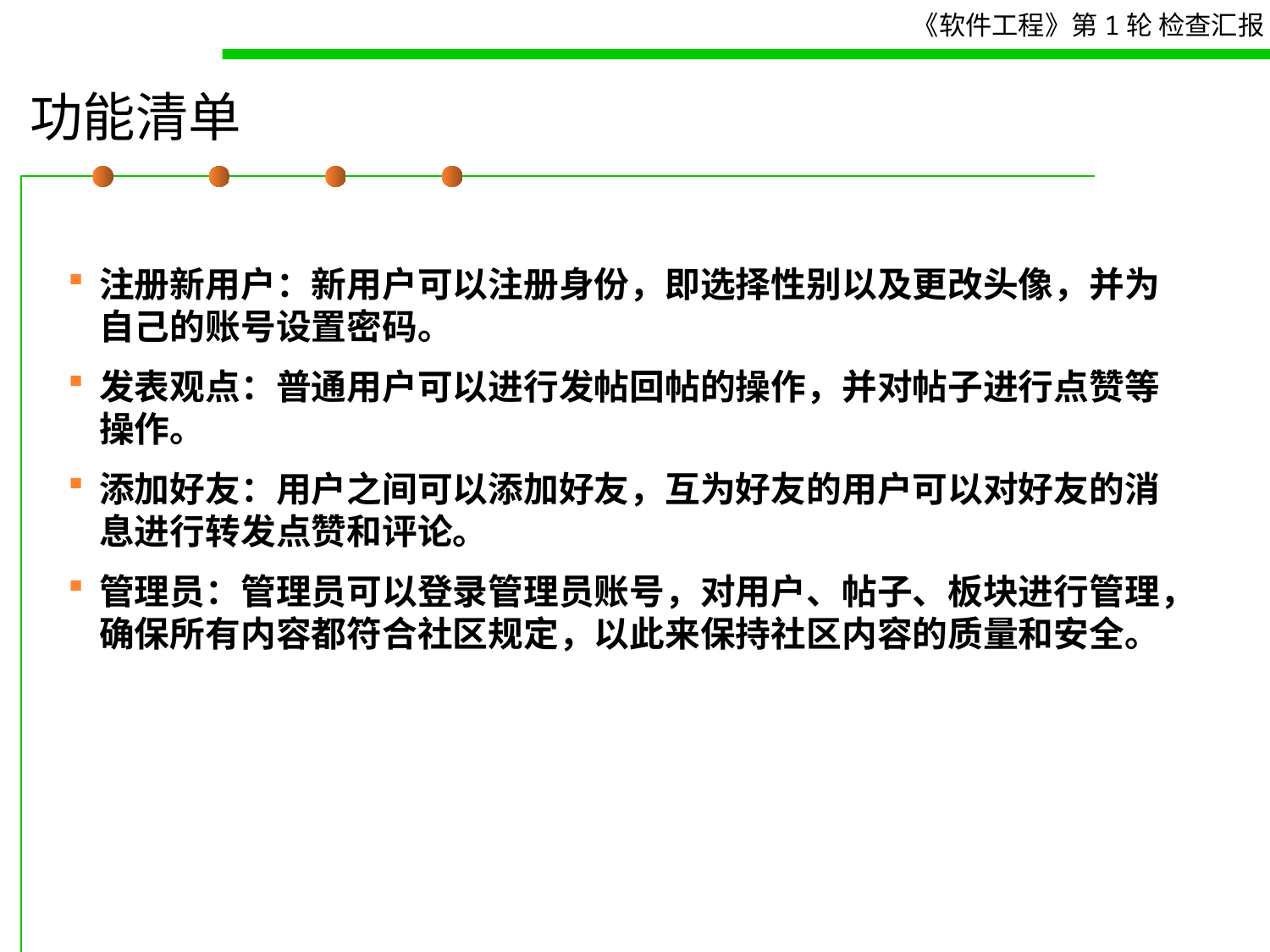

# 功能清单
注册新用户：新用户可以注册身份，即选择性别以及更改头像，并为自己的账号设置密码。
发表观点：普通用户可以进行发帖回帖的操作，并对帖子进行点赞等操作。
添加好友：用户之间可以添加好友，互为好友的用户可以对好友的消息进行转发点赞和评论。
管理员：管理员可以登录管理员账号，对用户、帖子、板块进行管理，确保所有内容都符合社区规定，以此来保持社区内容的质量和安全。